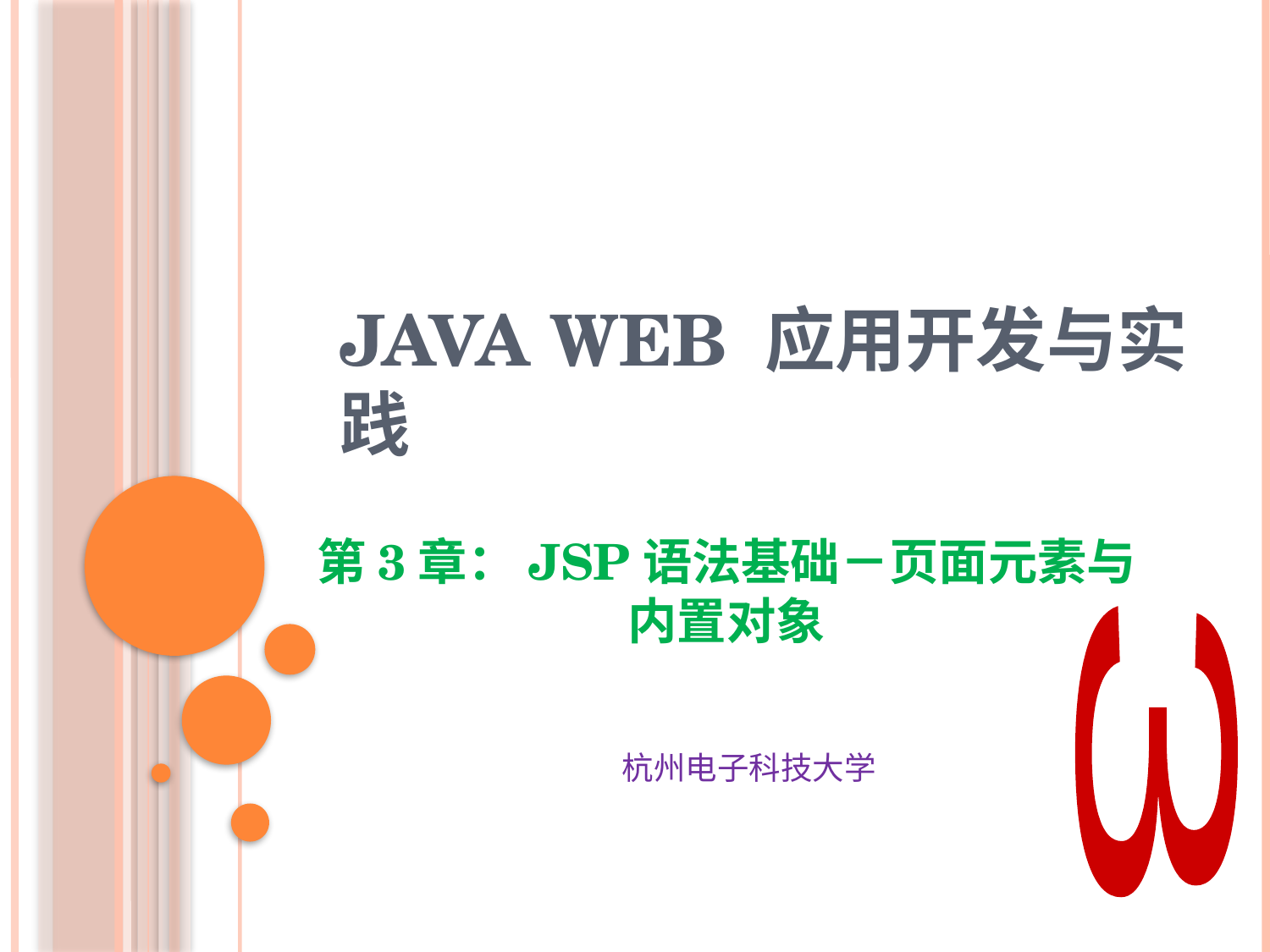

# Java Web 应用开发与实践

第3章：JSP语法基础－页面元素与内置对象
3

杭州电子科技大学